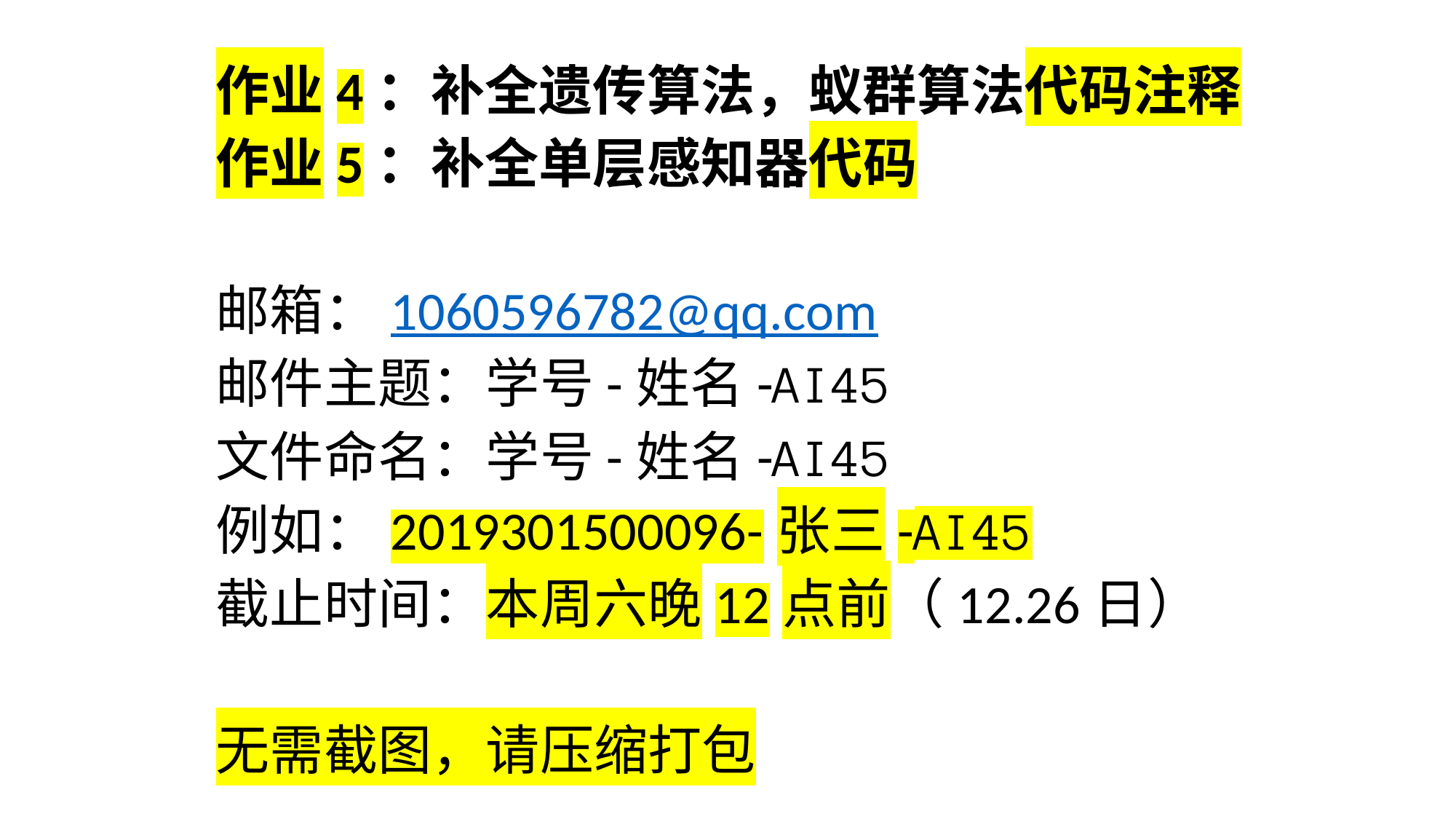

作业4：补全遗传算法，蚁群算法代码注释
作业5：补全单层感知器代码

邮箱：1060596782@qq.com
邮件主题：学号-姓名-AI45
文件命名：学号-姓名-AI45
例如：2019301500096-张三-AI45
截止时间：本周六晚12点前（12.26日）

无需截图，请压缩打包